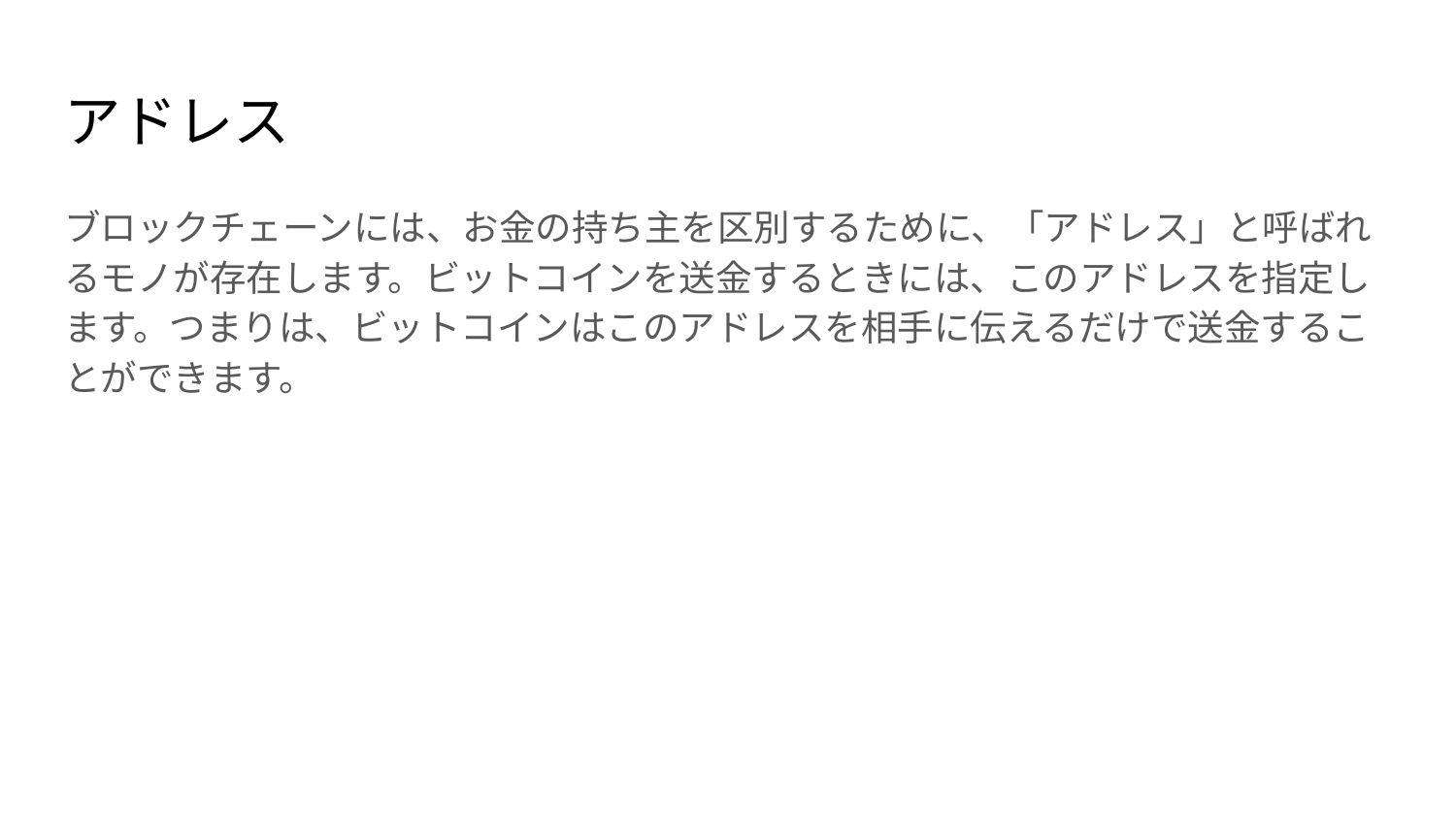

# アドレス
ブロックチェーンには、お金の持ち主を区別するために、「アドレス」と呼ばれるモノが存在します。ビットコインを送金するときには、このアドレスを指定します。つまりは、ビットコインはこのアドレスを相手に伝えるだけで送金することができます。